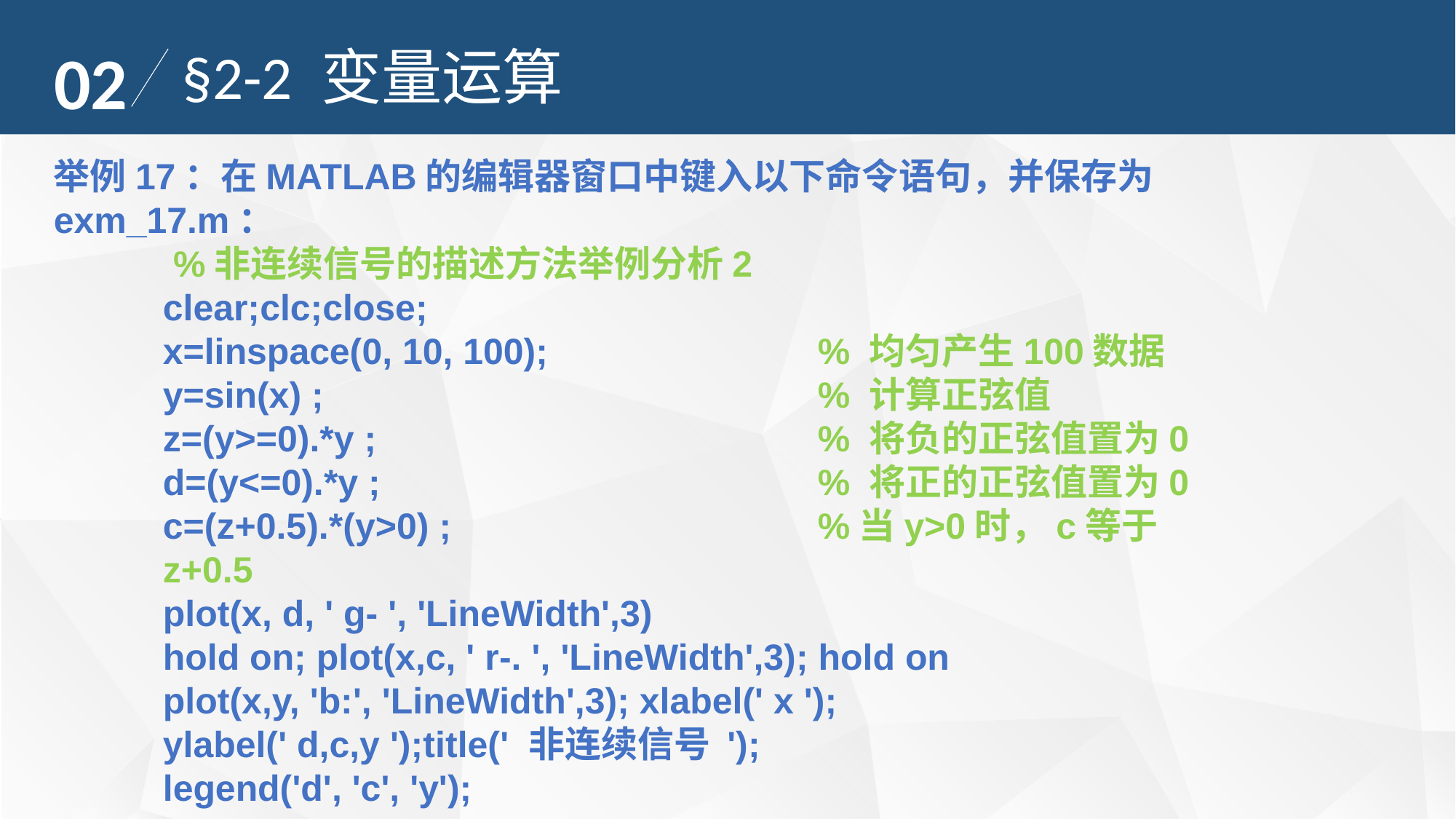

02
§2-2 变量运算
举例17：在MATLAB的编辑器窗口中键入以下命令语句，并保存为exm_17.m：
	 %非连续信号的描述方法举例分析2
clear;clc;close;
x=linspace(0, 10, 100);      		% 均匀产生100数据
y=sin(x) ;               		 		% 计算正弦值
z=(y>=0).*y ;             	 		% 将负的正弦值置为0
d=(y<=0).*y ;          				% 将正的正弦值置为0
c=(z+0.5).*(y>0) ;        			%当y>0时，c等于z+0.5
plot(x, d, ' g- ', 'LineWidth',3)
hold on; plot(x,c, ' r-. ', 'LineWidth',3); hold on
plot(x,y, 'b:', 'LineWidth',3); xlabel(' x ');
ylabel(' d,c,y ');title(' 非连续信号 ');
legend('d', 'c', 'y');